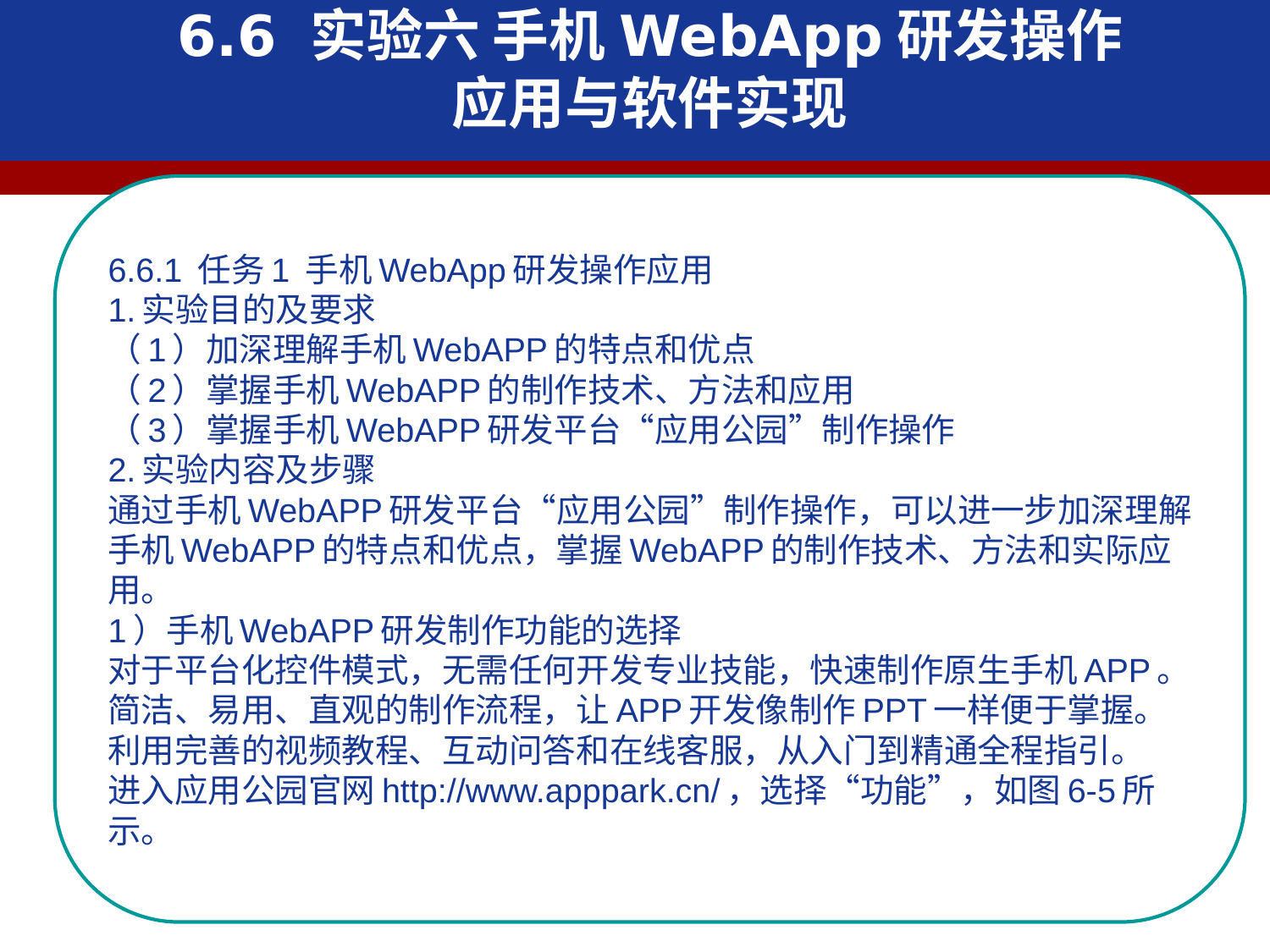

6.6 实验六 手机WebApp研发操作
应用与软件实现

6.6.1 任务1 手机WebApp研发操作应用
1.实验目的及要求
（1）加深理解手机WebAPP的特点和优点
（2）掌握手机WebAPP的制作技术、方法和应用
（3）掌握手机WebAPP研发平台“应用公园”制作操作
2.实验内容及步骤
通过手机WebAPP研发平台“应用公园”制作操作，可以进一步加深理解手机WebAPP的特点和优点，掌握WebAPP的制作技术、方法和实际应用。
1）手机WebAPP研发制作功能的选择
对于平台化控件模式，无需任何开发专业技能，快速制作原生手机APP。
简洁、易用、直观的制作流程，让APP开发像制作PPT一样便于掌握。
利用完善的视频教程、互动问答和在线客服，从入门到精通全程指引。
进入应用公园官网http://www.apppark.cn/，选择“功能”，如图6-5所示。